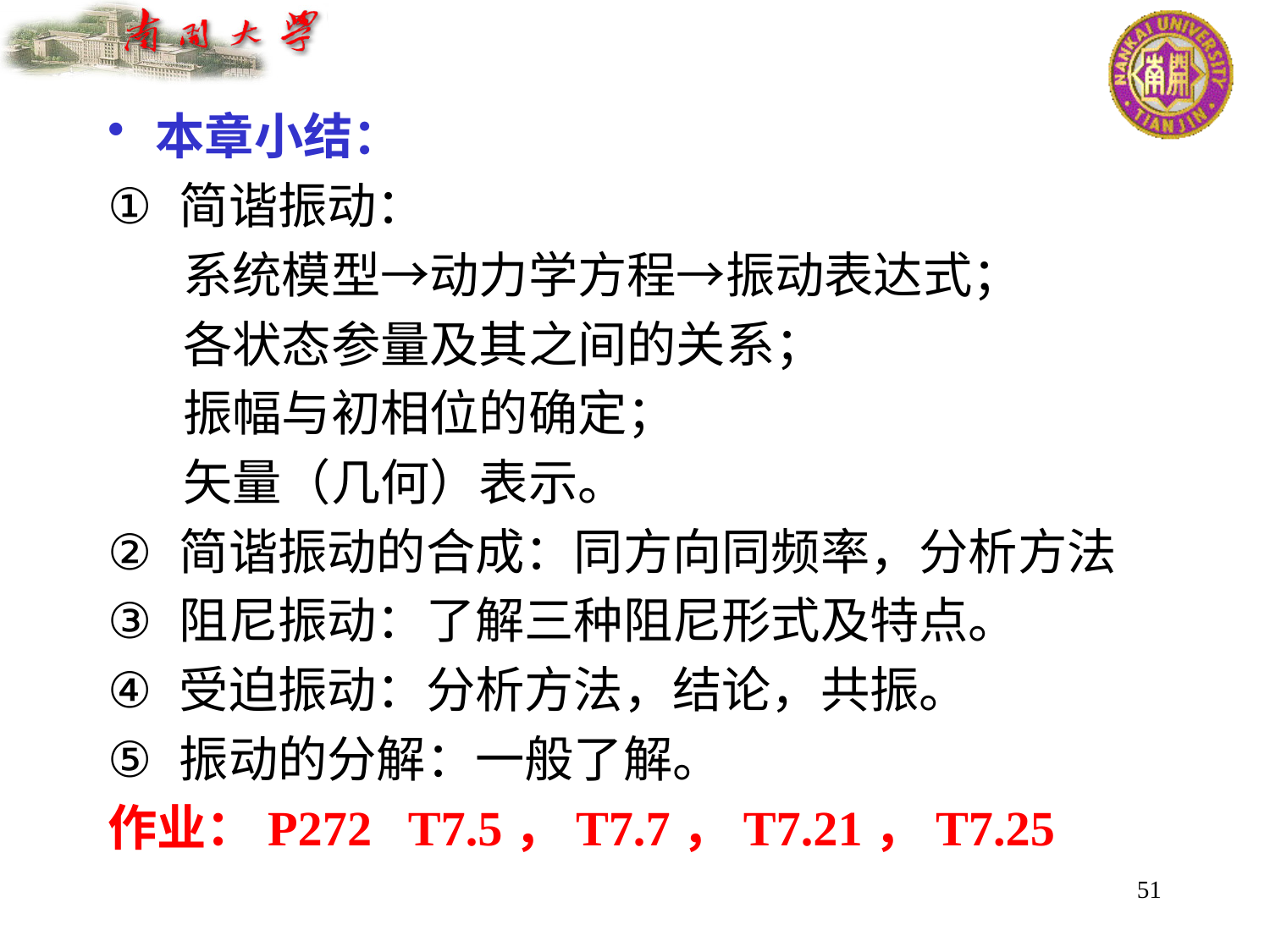

本章小结：
简谐振动：
系统模型→动力学方程→振动表达式；
各状态参量及其之间的关系；
振幅与初相位的确定；
矢量（几何）表示。
简谐振动的合成：同方向同频率，分析方法
阻尼振动：了解三种阻尼形式及特点。
受迫振动：分析方法，结论，共振。
振动的分解：一般了解。
作业：P272   T7.5，T7.7，T7.21，T7.25
51